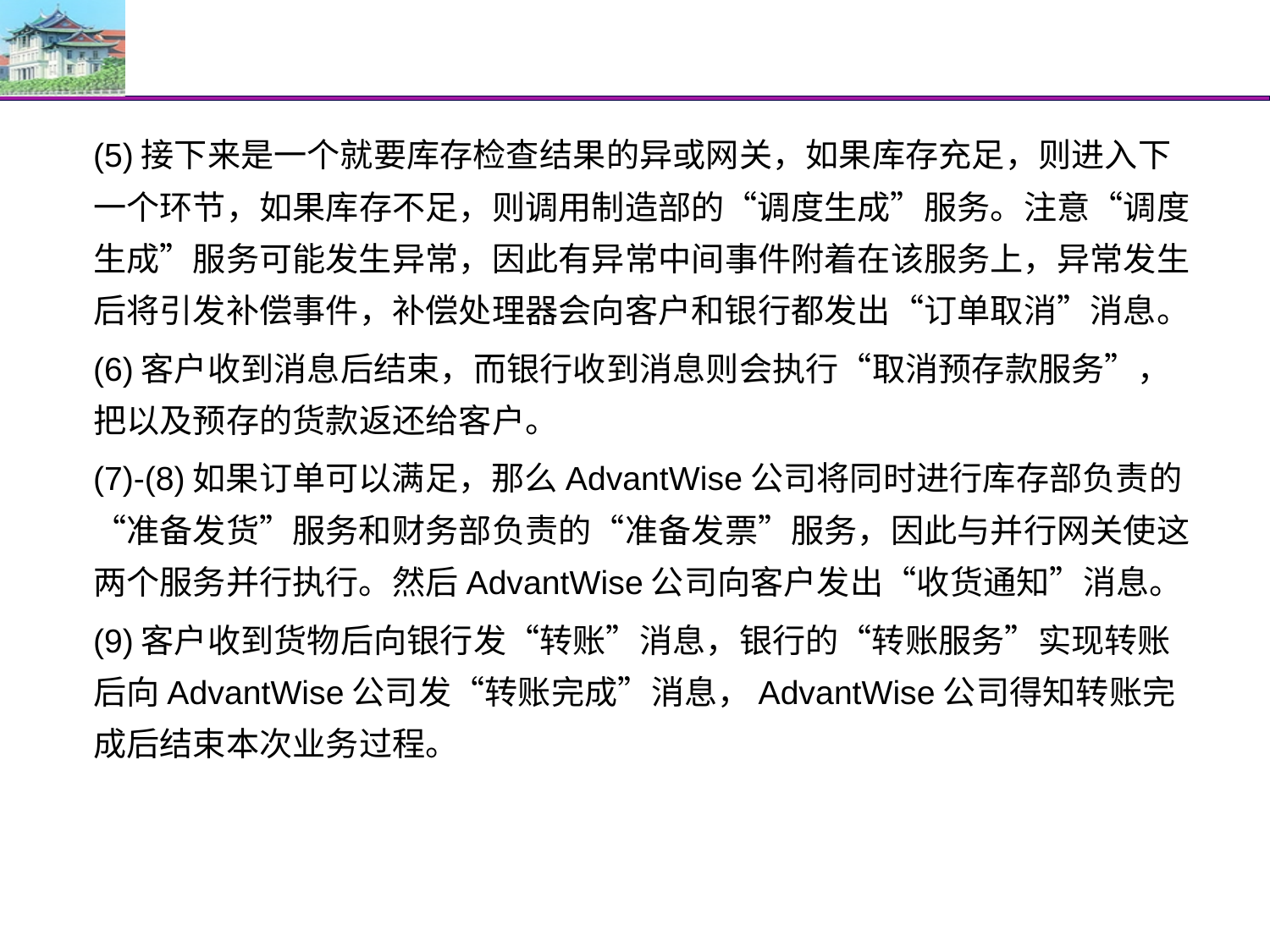

#
(5)接下来是一个就要库存检查结果的异或网关，如果库存充足，则进入下一个环节，如果库存不足，则调用制造部的“调度生成”服务。注意“调度生成”服务可能发生异常，因此有异常中间事件附着在该服务上，异常发生后将引发补偿事件，补偿处理器会向客户和银行都发出“订单取消”消息。
(6)客户收到消息后结束，而银行收到消息则会执行“取消预存款服务”，把以及预存的货款返还给客户。
(7)-(8)如果订单可以满足，那么AdvantWise公司将同时进行库存部负责的“准备发货”服务和财务部负责的“准备发票”服务，因此与并行网关使这两个服务并行执行。然后AdvantWise公司向客户发出“收货通知”消息。
(9)客户收到货物后向银行发“转账”消息，银行的“转账服务”实现转账后向AdvantWise公司发“转账完成”消息，AdvantWise公司得知转账完成后结束本次业务过程。